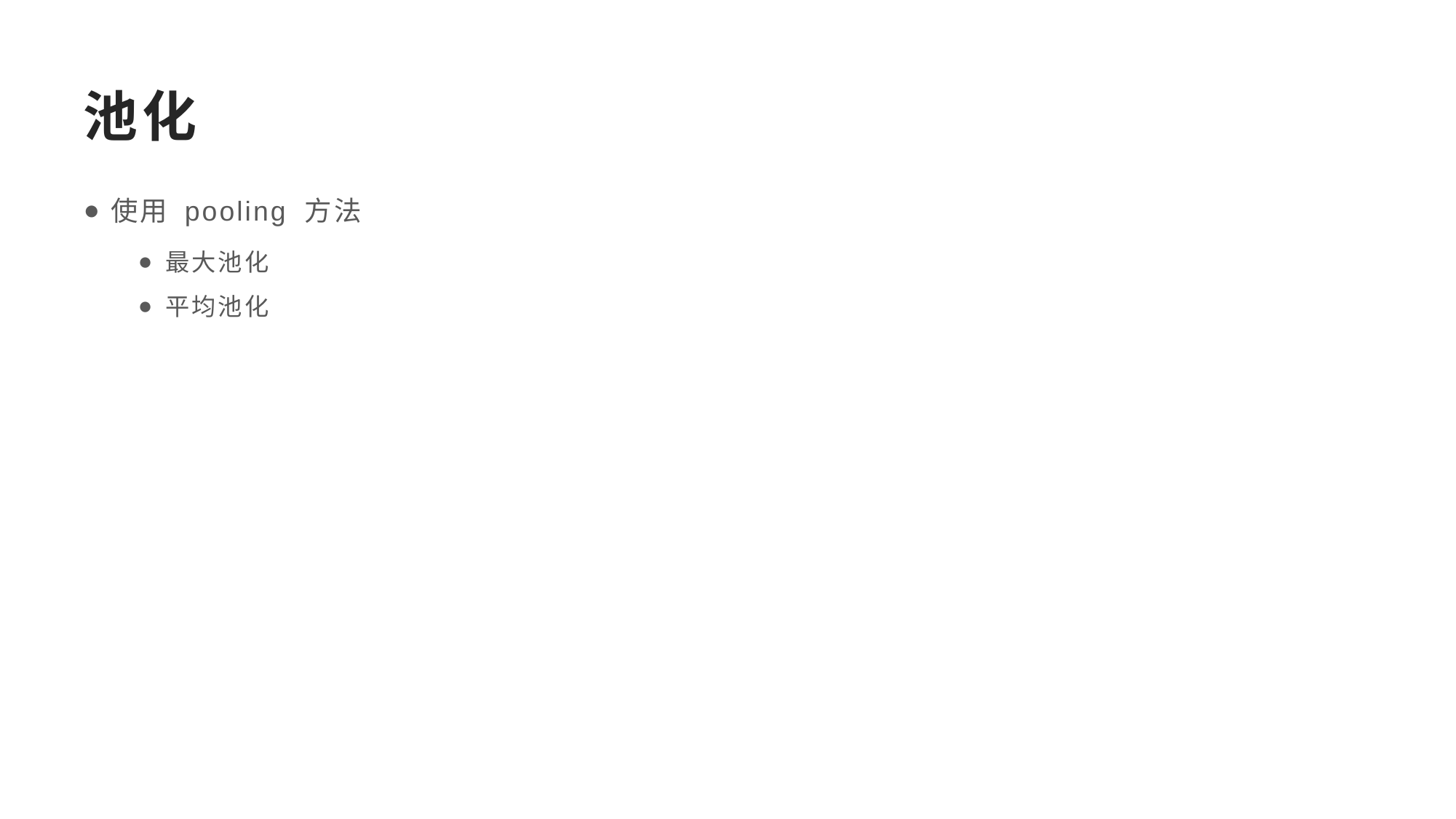

# 池化
使用 pooling 方法
最大池化
平均池化